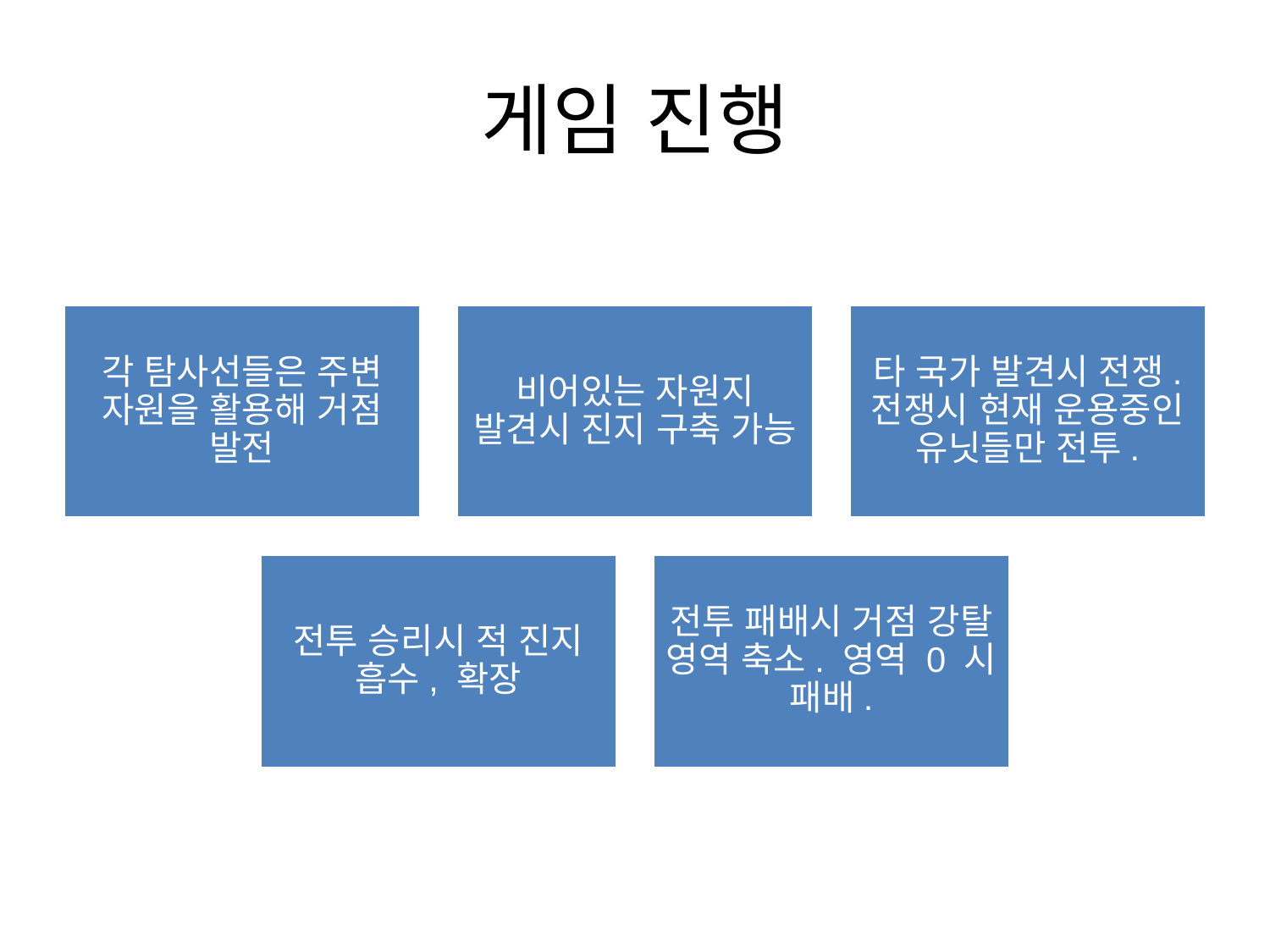

# 게임 진행
각 탐사선들은 주변 자원을 활용해 거점 발전
비어있는 자원지 발견시 진지 구축 가능
타 국가 발견시 전쟁. 전쟁시 현재 운용중인 유닛들만 전투.
전투 승리시 적 진지 흡수, 확장
전투 패배시 거점 강탈 영역 축소. 영역 0 시 패배.